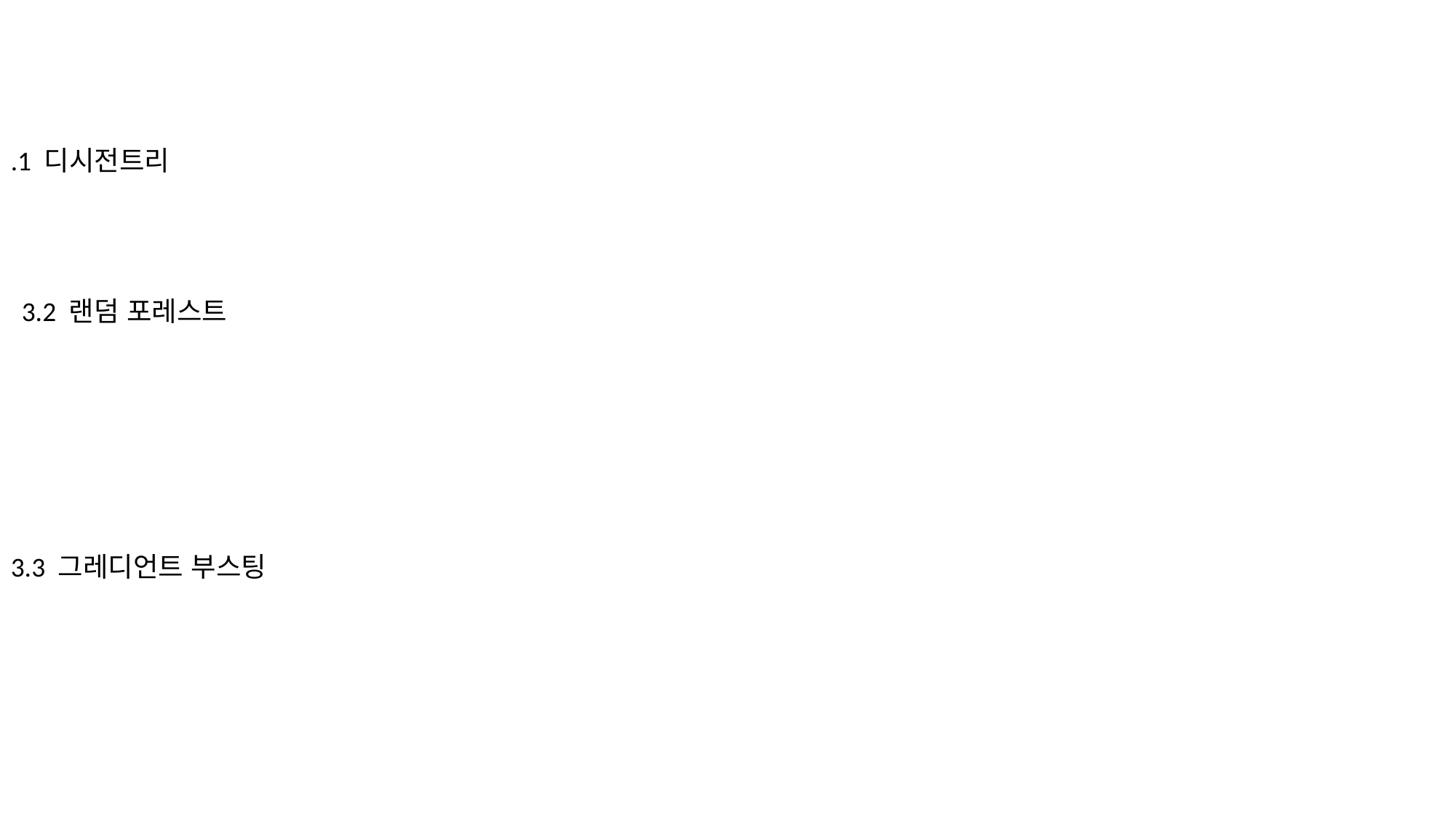

.1 디시전트리

 3.2 랜덤 포레스트
3.3 그레디언트 부스팅